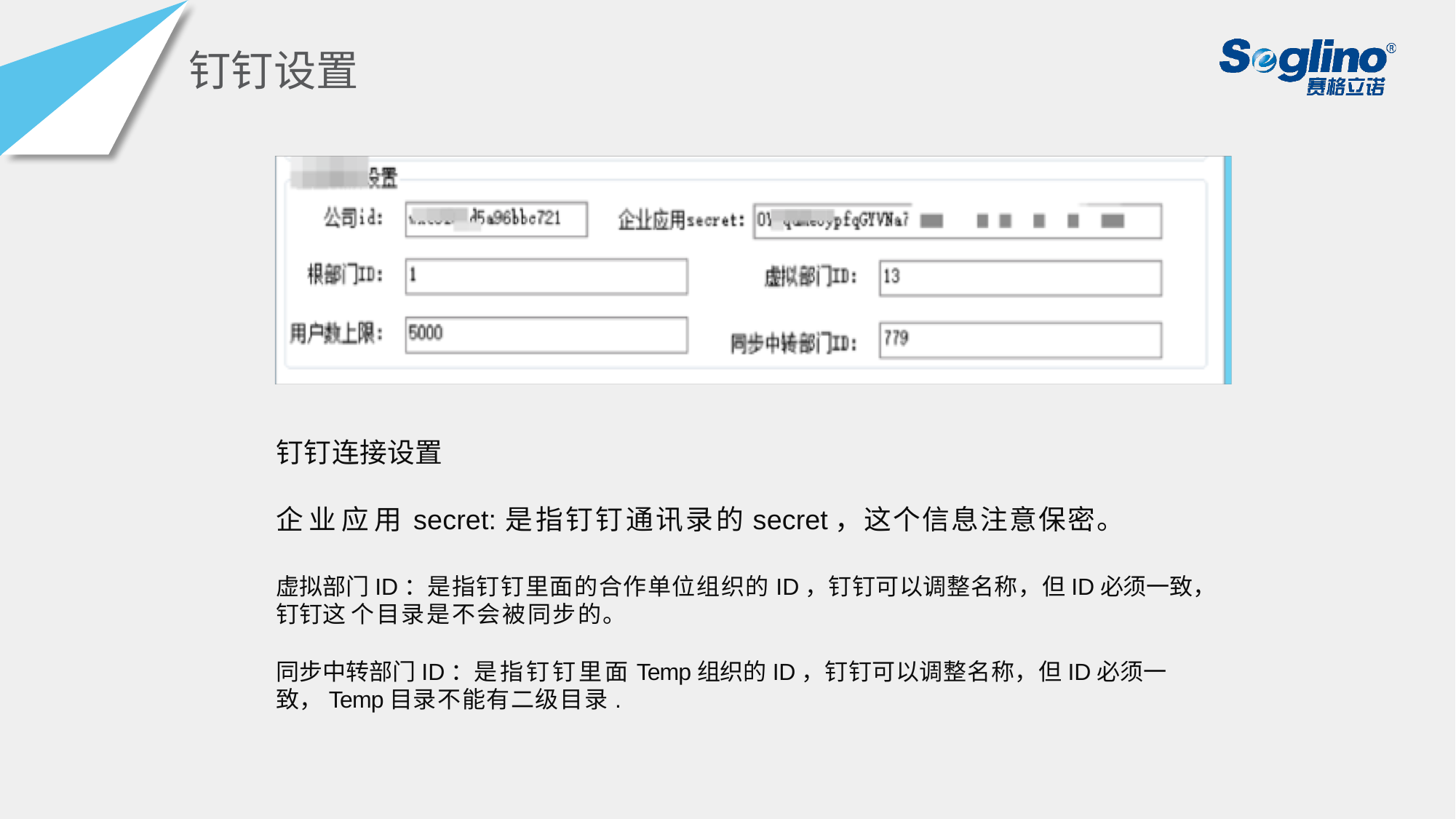

钉钉设置

钉钉连接设置

企业应用secret:是指钉钉通讯录的secret，这个信息注意保密。

虚拟部门ID：是指钉钉里面的合作单位组织的ID，钉钉可以调整名称，但ID必须一致，钉钉这 个目录是不会被同步的。

同步中转部门ID：是指钉钉里面Temp组织的ID，钉钉可以调整名称，但ID必须一致，Temp目录不能有二级目录.